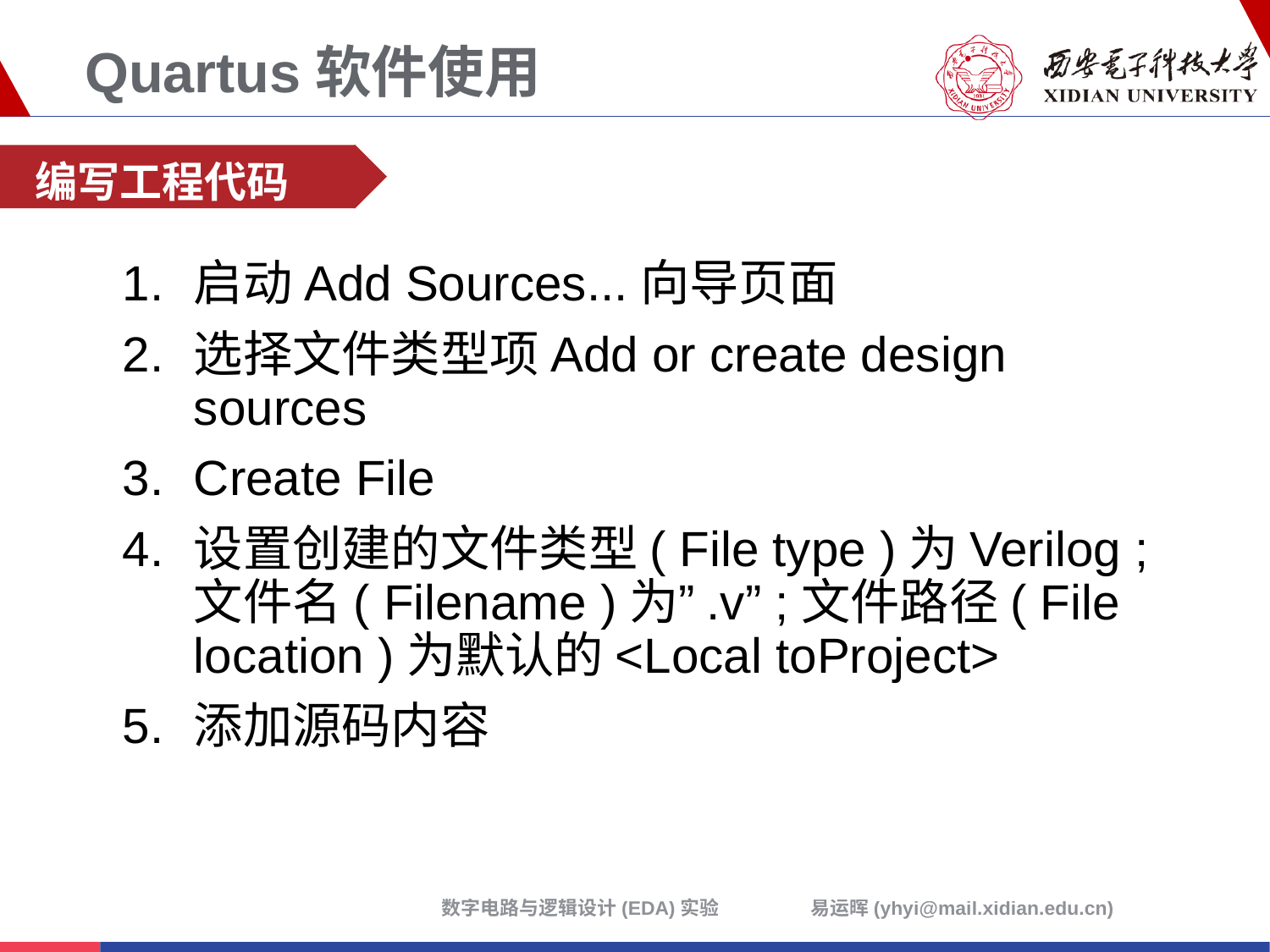

# Quartus软件使用
编写工程代码
启动Add Sources...向导页面
选择文件类型项Add or create design sources
Create File
设置创建的文件类型( File type )为Verilog ;文件名( Filename )为”.v” ;文件路径( File location )为默认的<Local toProject>
添加源码内容